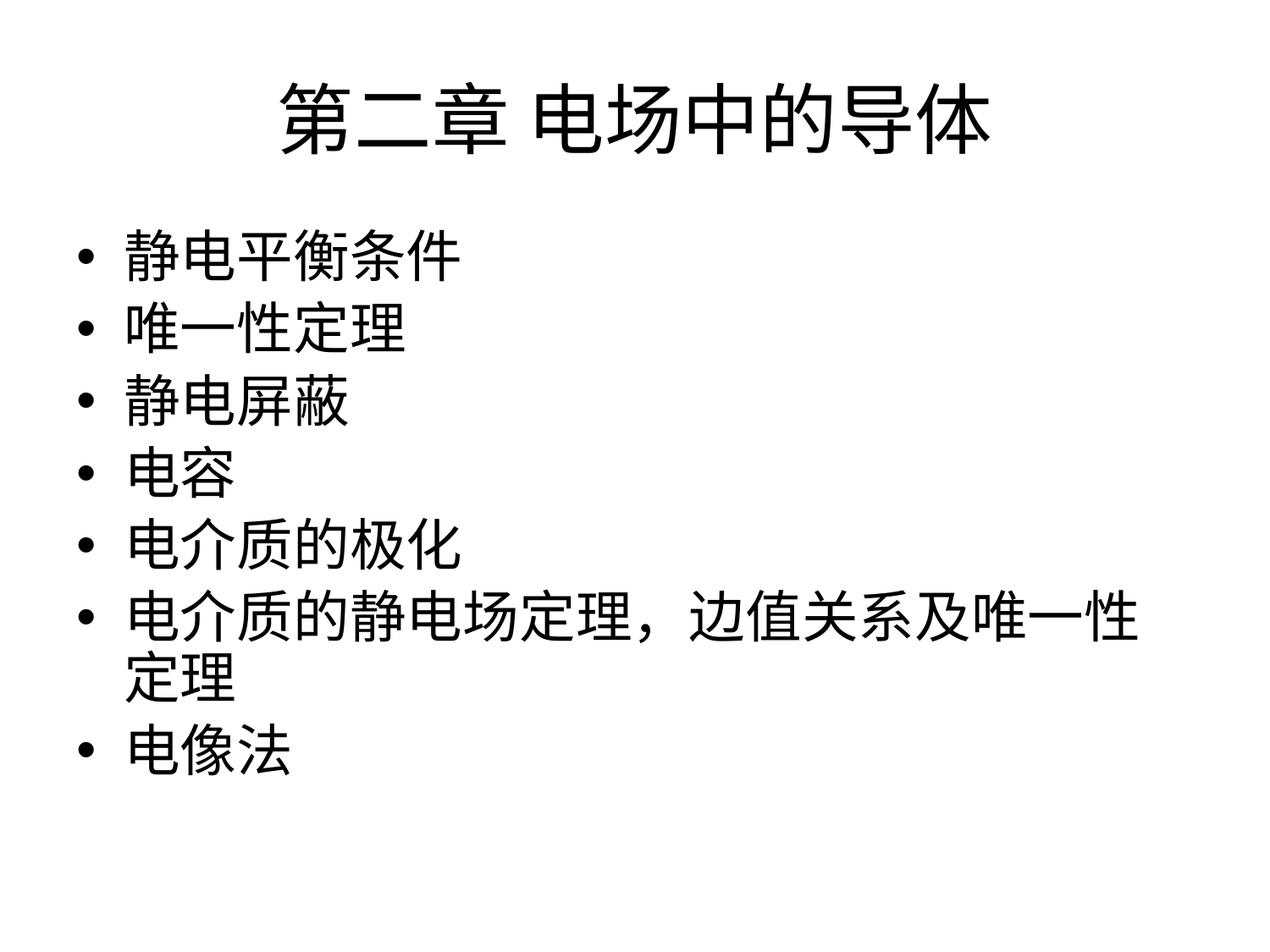

# 第二章 电场中的导体
静电平衡条件
唯一性定理
静电屏蔽
电容
电介质的极化
电介质的静电场定理，边值关系及唯一性定理
电像法